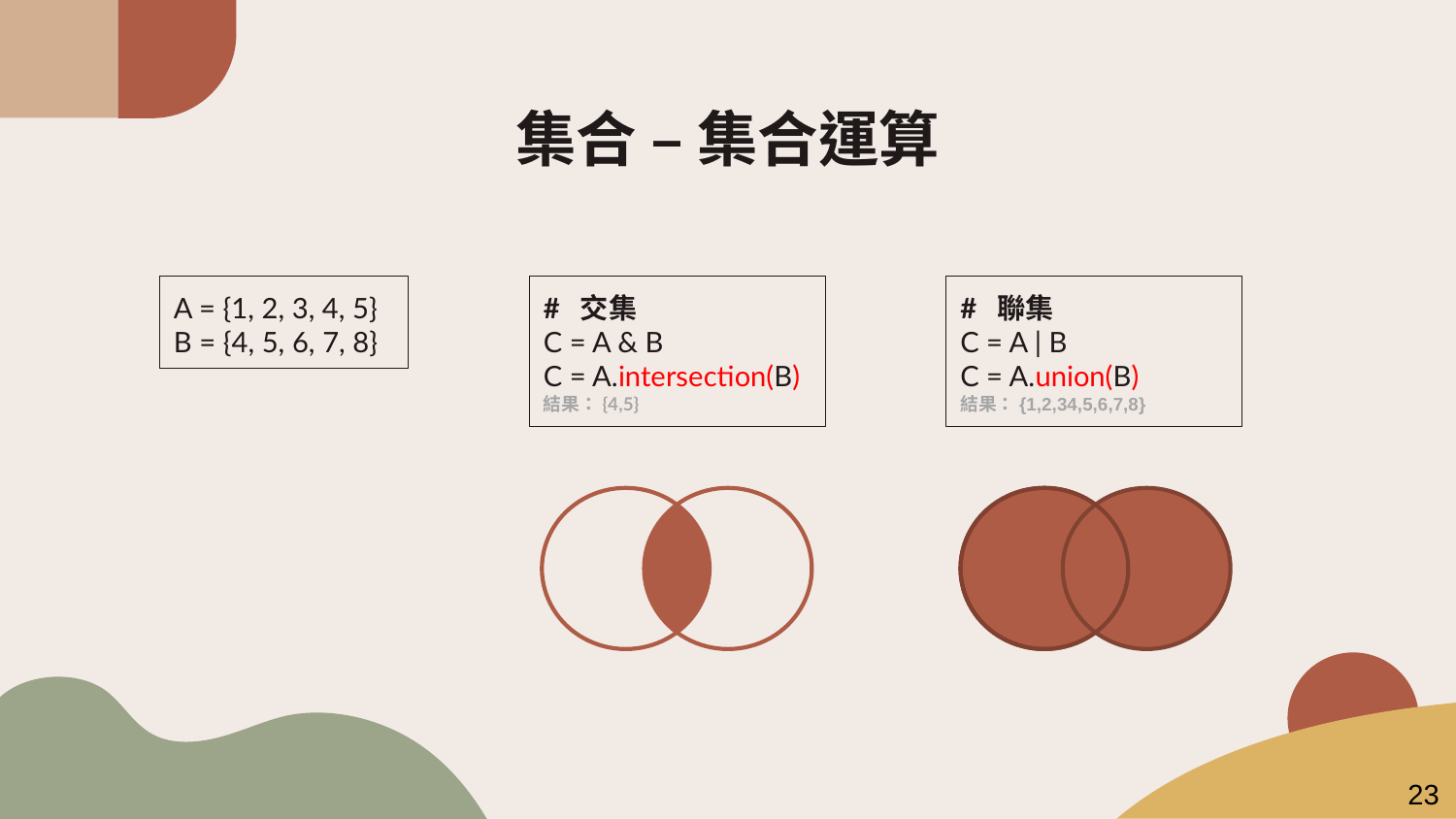

# 集合 – 集合運算
#  交集
C = A & B
C = A.intersection(B)
結果：{4,5}
A = {1, 2, 3, 4, 5}
B = {4, 5, 6, 7, 8}
#  聯集
C = A | B
C = A.union(B)
結果：{1,2,34,5,6,7,8}

23